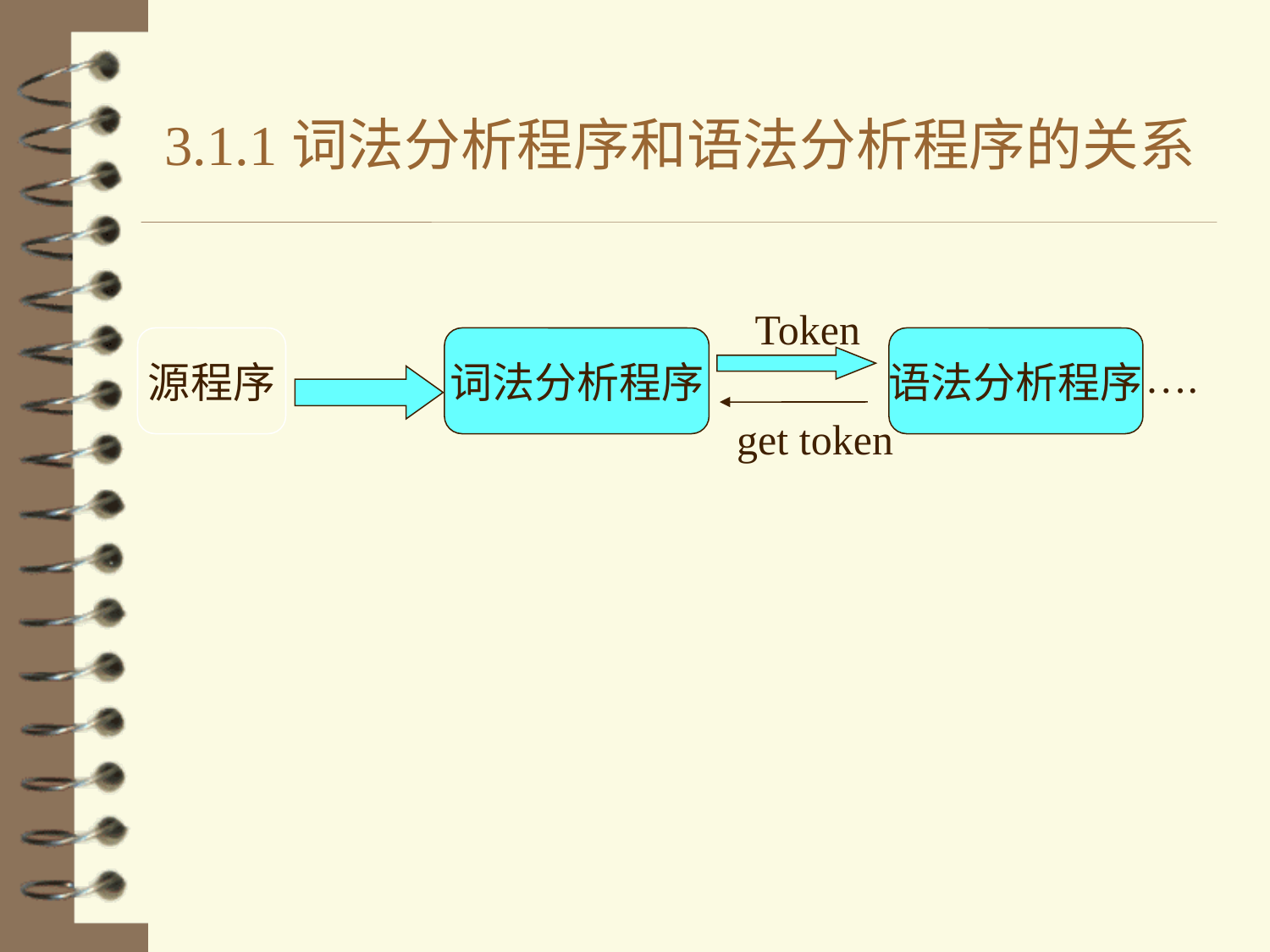

# 3.1.1词法分析程序和语法分析程序的关系

Token
源程序
词法分析程序
语法分析程序
….

get token